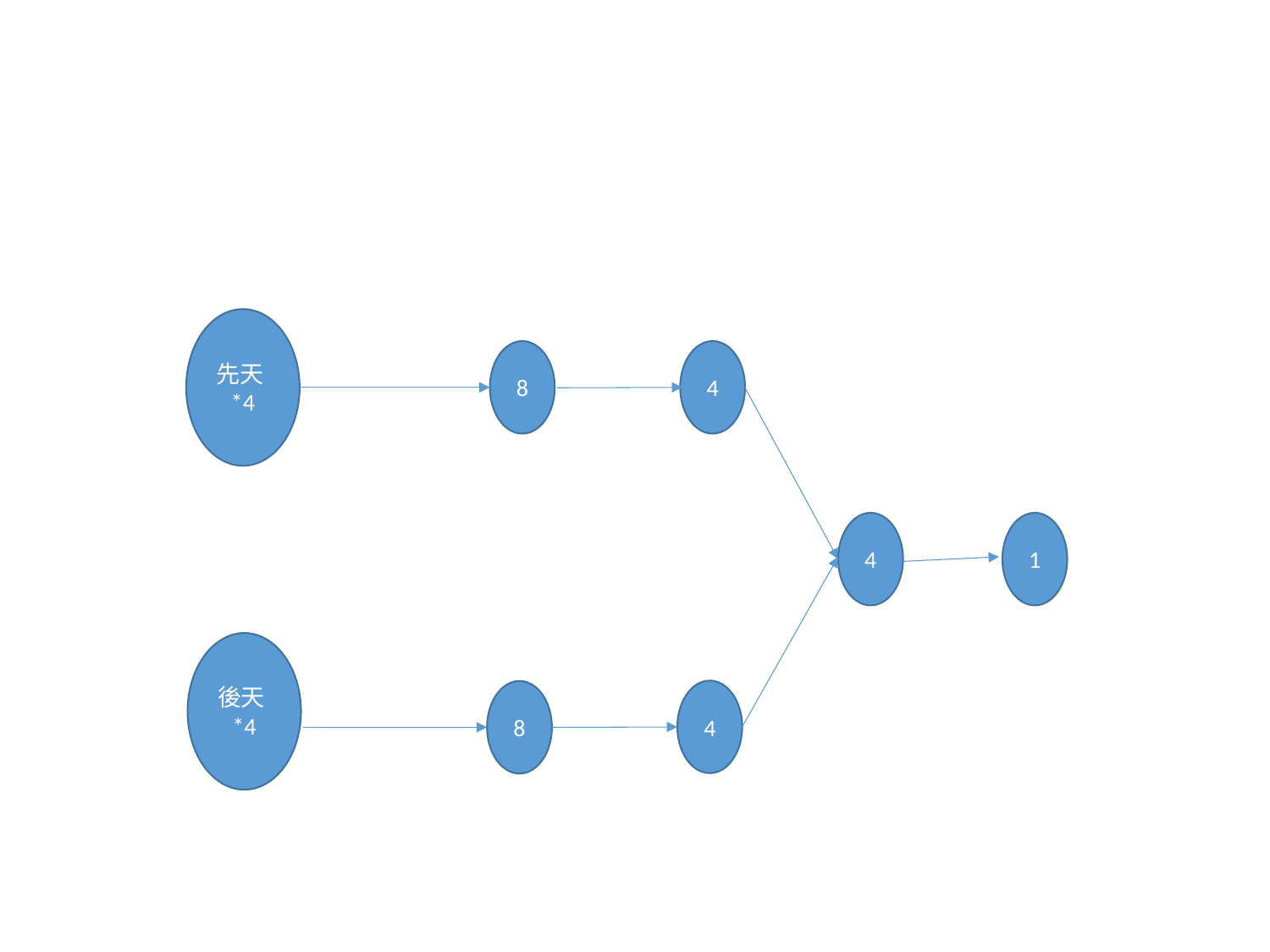

#
先天*4
8
4
4
1
後天*4
4
8